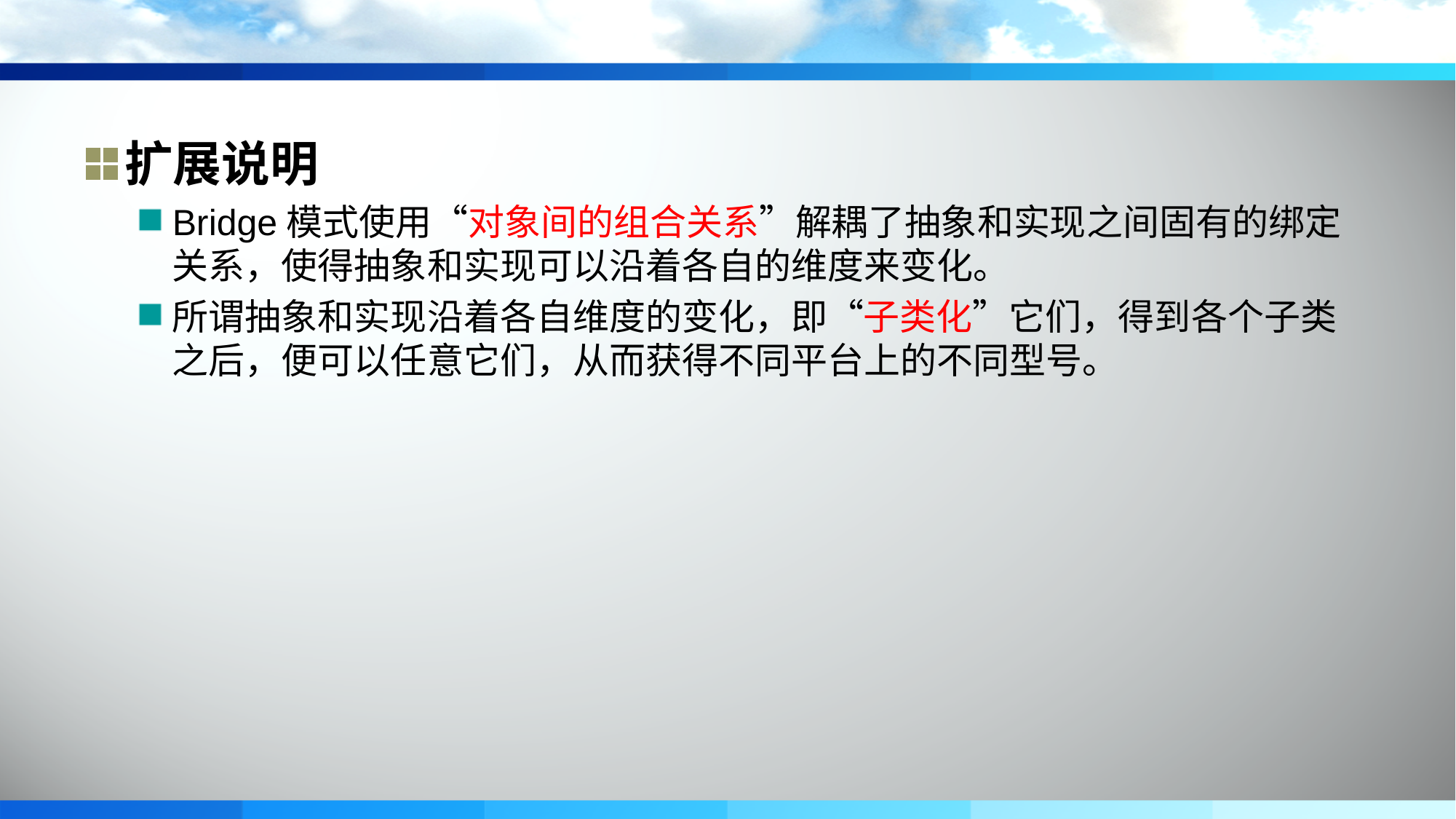

扩展说明
Bridge模式使用“对象间的组合关系”解耦了抽象和实现之间固有的绑定关系，使得抽象和实现可以沿着各自的维度来变化。
所谓抽象和实现沿着各自维度的变化，即“子类化”它们，得到各个子类之后，便可以任意它们，从而获得不同平台上的不同型号。